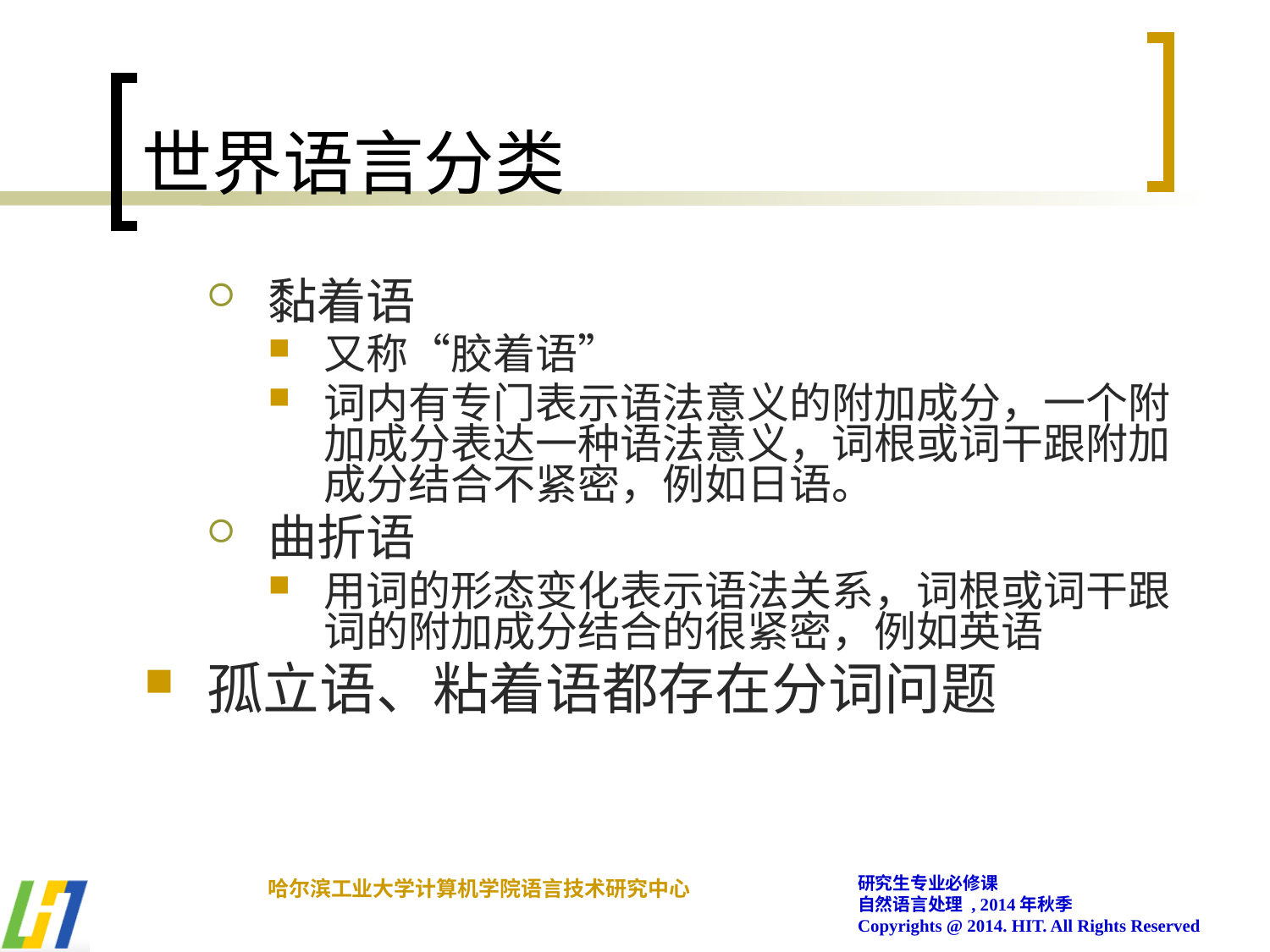

# 世界语言分类
黏着语
又称“胶着语”
词内有专门表示语法意义的附加成分，一个附加成分表达一种语法意义，词根或词干跟附加成分结合不紧密，例如日语。
曲折语
用词的形态变化表示语法关系，词根或词干跟词的附加成分结合的很紧密，例如英语
孤立语、粘着语都存在分词问题

研究生专业必修课
自然语言处理 , 2014年秋季
Copyrights @ 2014. HIT. All Rights Reserved
哈尔滨工业大学计算机学院语言技术研究中心